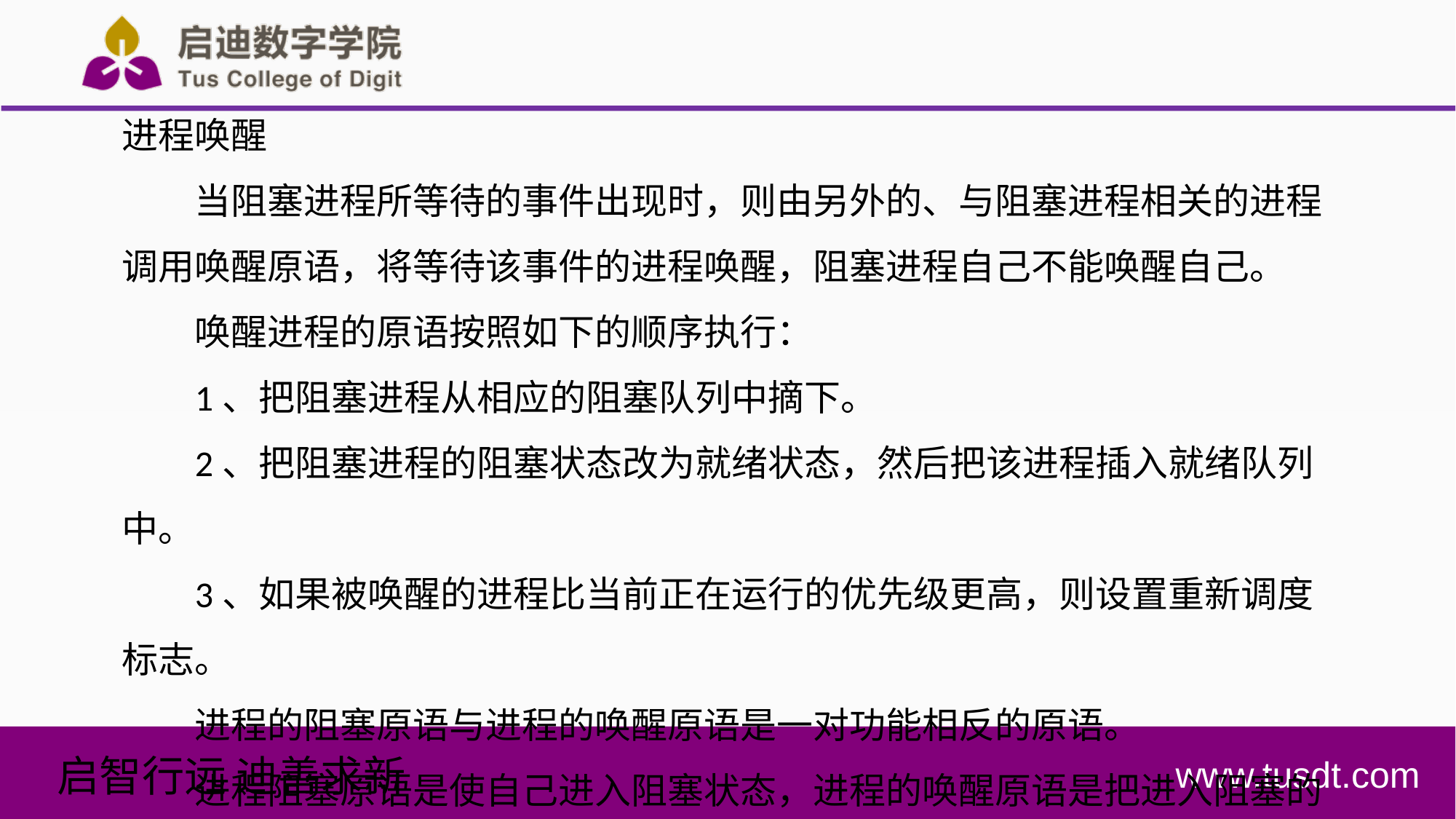

进程唤醒
当阻塞进程所等待的事件出现时，则由另外的、与阻塞进程相关的进程调用唤醒原语，将等待该事件的进程唤醒，阻塞进程自己不能唤醒自己。
唤醒进程的原语按照如下的顺序执行：
1、把阻塞进程从相应的阻塞队列中摘下。
2、把阻塞进程的阻塞状态改为就绪状态，然后把该进程插入就绪队列中。
3、如果被唤醒的进程比当前正在运行的优先级更高，则设置重新调度标志。
进程的阻塞原语与进程的唤醒原语是一对功能相反的原语。
进程阻塞原语是使自己进入阻塞状态，进程的唤醒原语是把进入阻塞的进程唤醒。